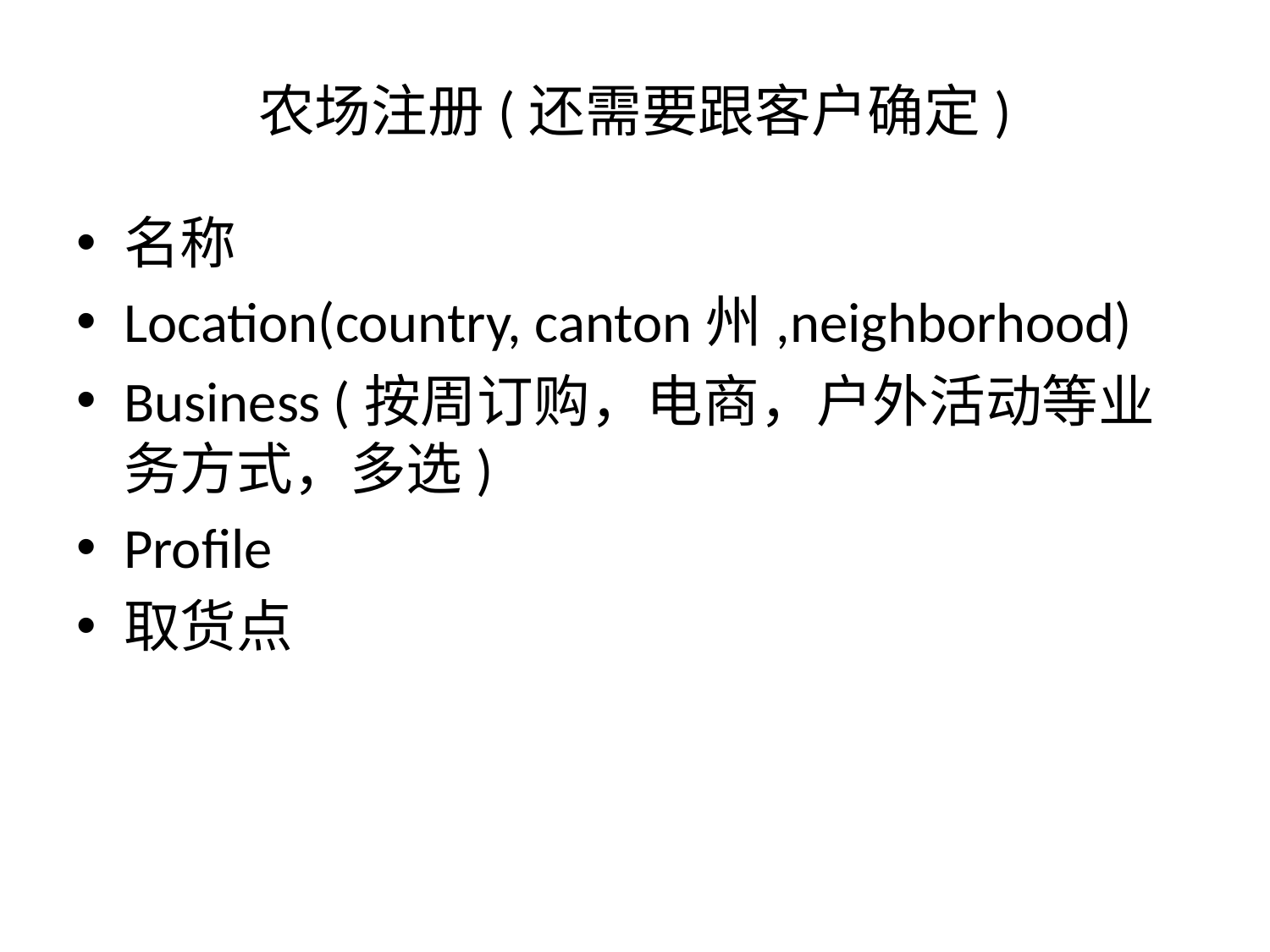

# 农场注册(还需要跟客户确定)
名称
Location(country, canton州,neighborhood)
Business (按周订购，电商，户外活动等业务方式，多选)
Profile
取货点